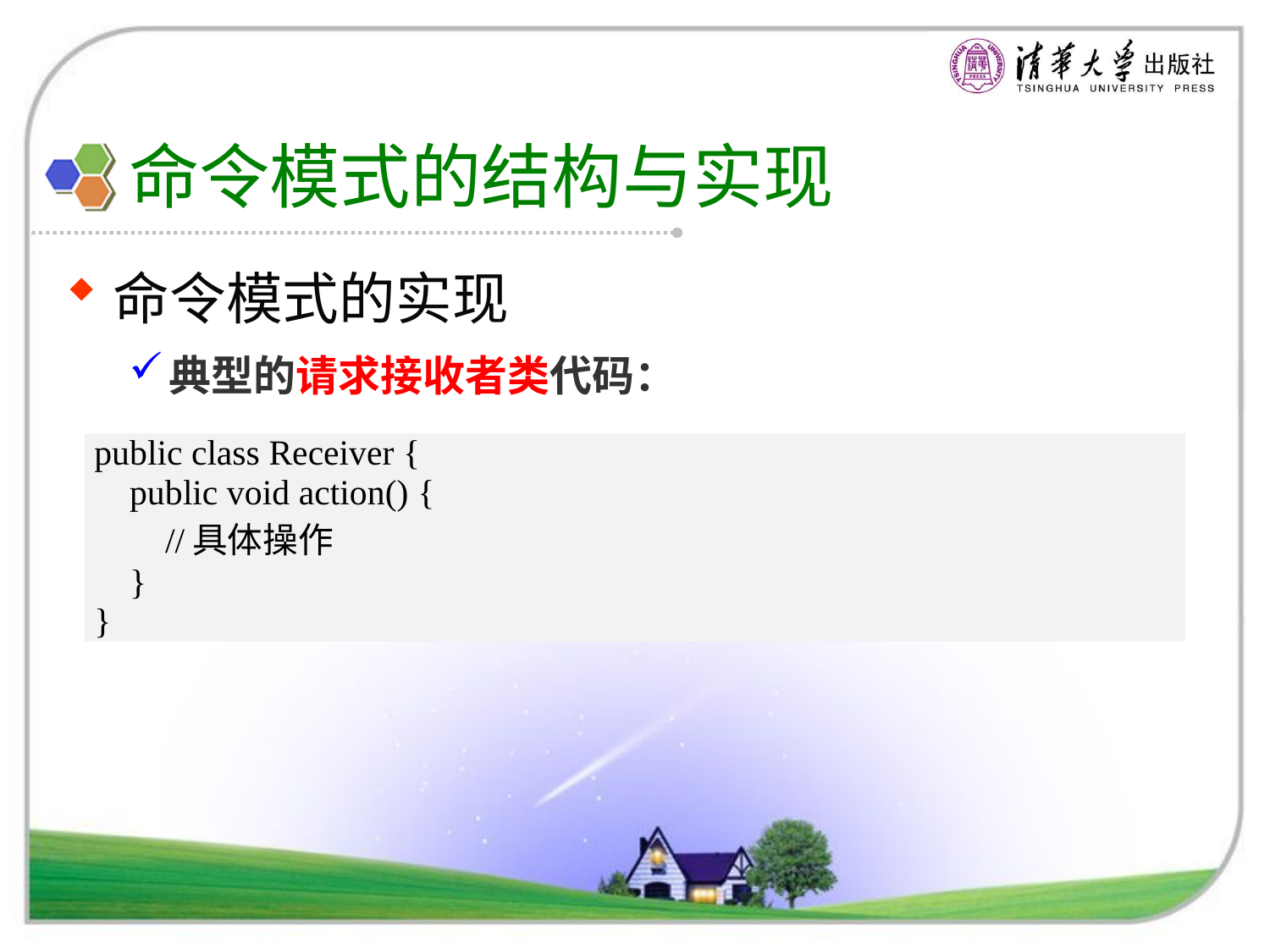

# 命令模式的结构与实现
命令模式的实现
典型的请求接收者类代码：
| public class Receiver { public void action() { //具体操作 } } |
| --- |